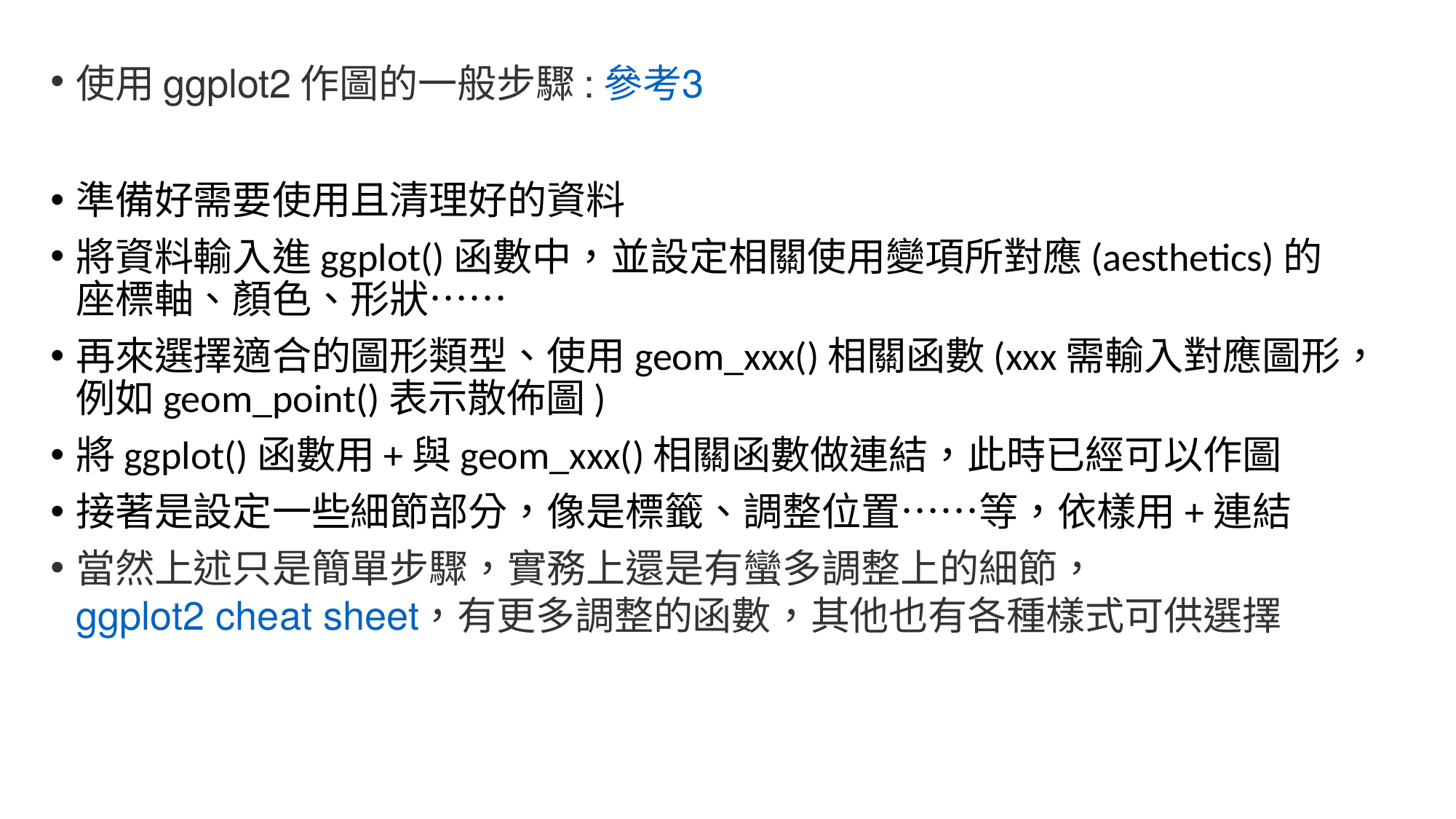

使用ggplot2作圖的一般步驟:參考3

準備好需要使用且清理好的資料
將資料輸入進ggplot()函數中，並設定相關使用變項所對應(aesthetics)的座標軸、顏色、形狀……
再來選擇適合的圖形類型、使用geom_xxx()相關函數(xxx需輸入對應圖形，例如geom_point()表示散佈圖)
將ggplot()函數用+與geom_xxx()相關函數做連結，此時已經可以作圖
接著是設定一些細節部分，像是標籤、調整位置……等，依樣用+連結
當然上述只是簡單步驟，實務上還是有蠻多調整上的細節，ggplot2 cheat sheet，有更多調整的函數，其他也有各種樣式可供選擇